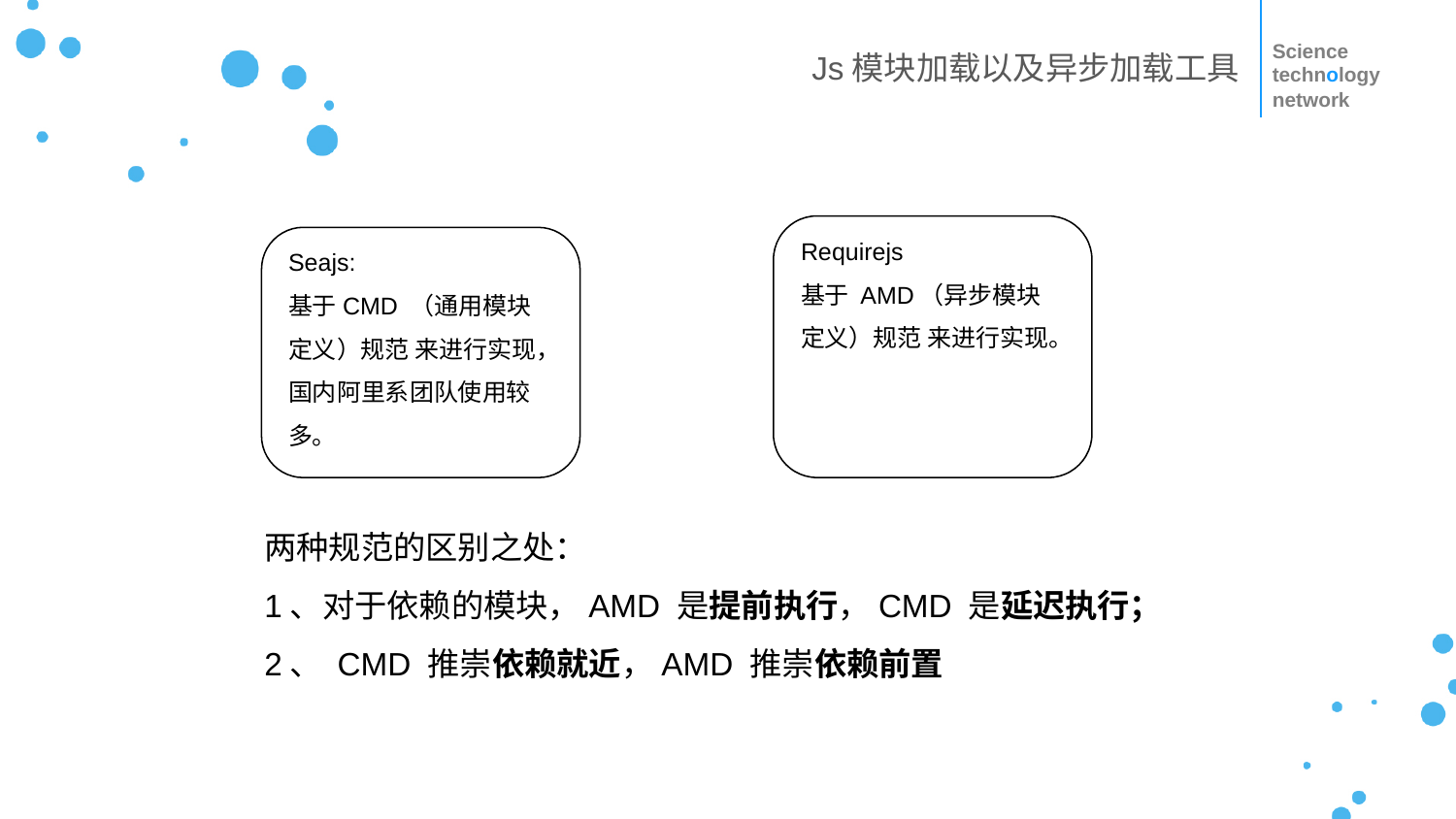

Science
technology
network
Js模块加载以及异步加载工具
Requirejs
基于 AMD（异步模块定义）规范 来进行实现。

Seajs:
基于CMD （通用模块定义）规范 来进行实现，国内阿里系团队使用较多。
两种规范的区别之处：
1、对于依赖的模块，AMD 是提前执行，CMD 是延迟执行；
2、 CMD 推崇依赖就近，AMD 推崇依赖前置